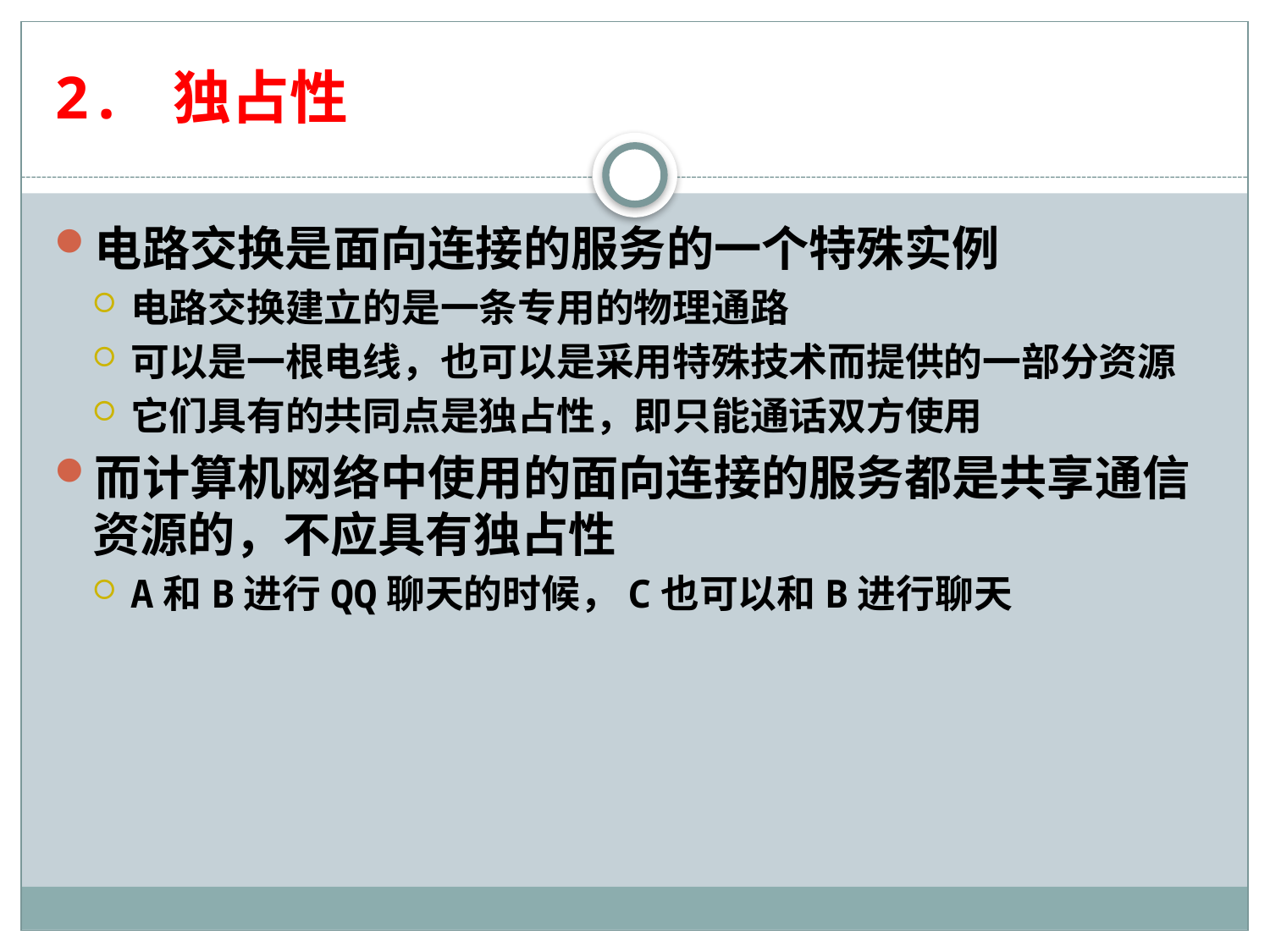

# 2. 独占性
电路交换是面向连接的服务的一个特殊实例
电路交换建立的是一条专用的物理通路
可以是一根电线，也可以是采用特殊技术而提供的一部分资源
它们具有的共同点是独占性，即只能通话双方使用
而计算机网络中使用的面向连接的服务都是共享通信资源的，不应具有独占性
A和B进行QQ聊天的时候，C也可以和B进行聊天